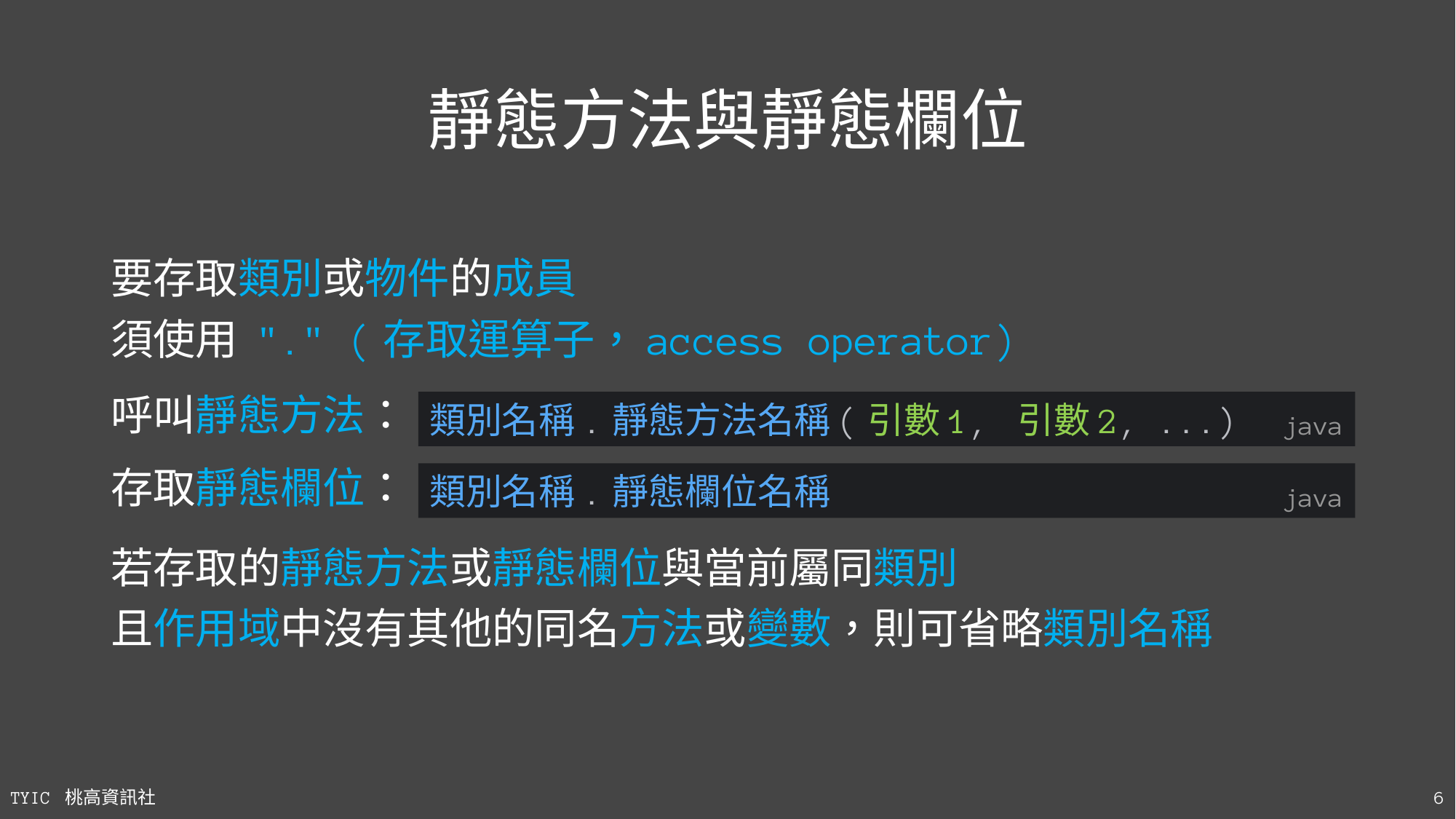

# 靜態方法與靜態欄位
要存取類別或物件的成員
須使用 "." (存取運算子，access operator)
呼叫靜態方法：
類別名稱.靜態方法名稱(引數1, 引數2, ...)
java
存取靜態欄位：
類別名稱.靜態欄位名稱
java
若存取的靜態方法或靜態欄位與當前屬同類別
且作用域中沒有其他的同名方法或變數，則可省略類別名稱